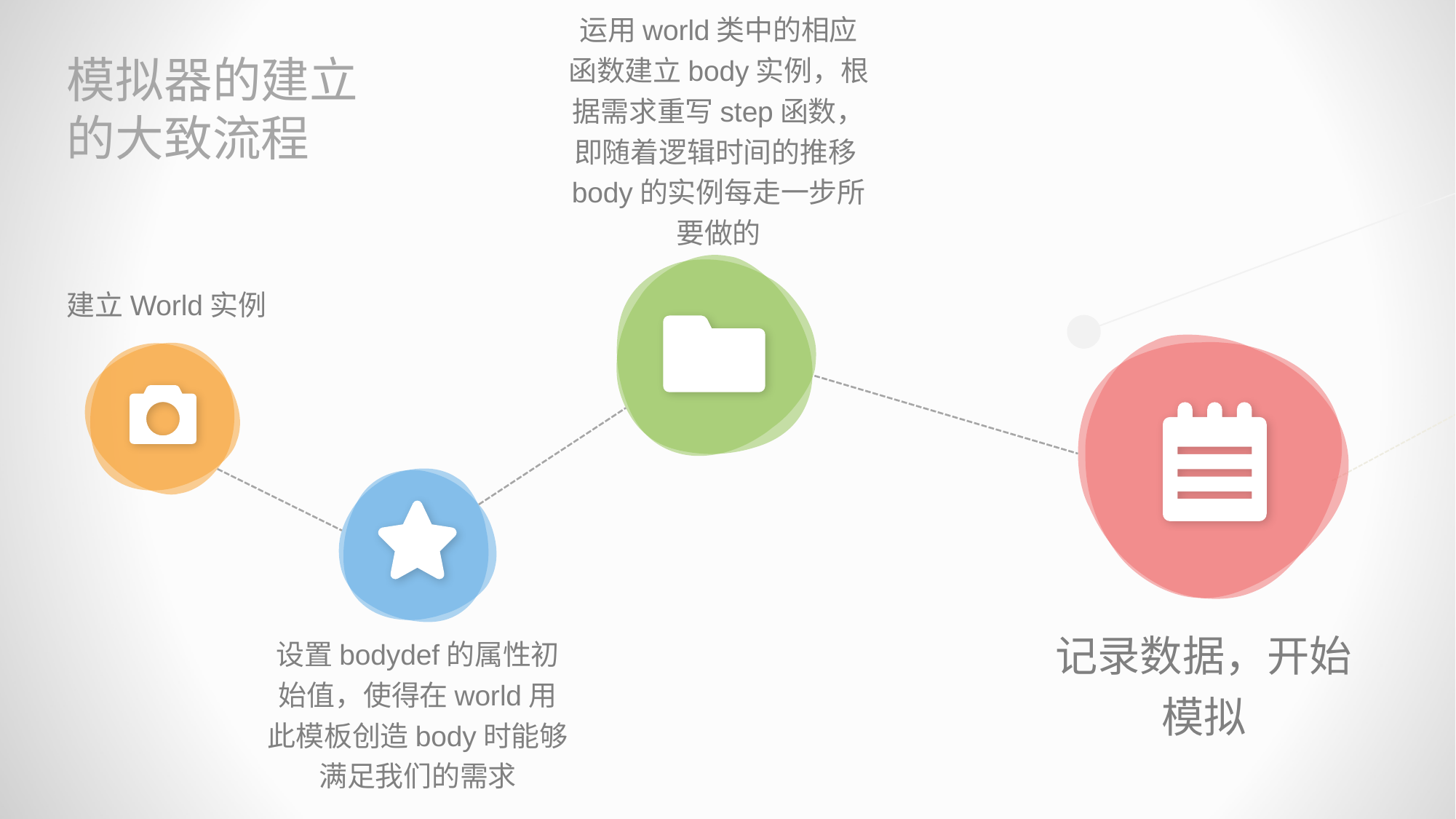

运用world类中的相应函数建立body实例，根据需求重写step函数，即随着逻辑时间的推移body的实例每走一步所要做的
模拟器的建立的大致流程

建立World实例

记录数据，开始模拟
设置bodydef的属性初始值，使得在world用此模板创造body时能够满足我们的需求
5